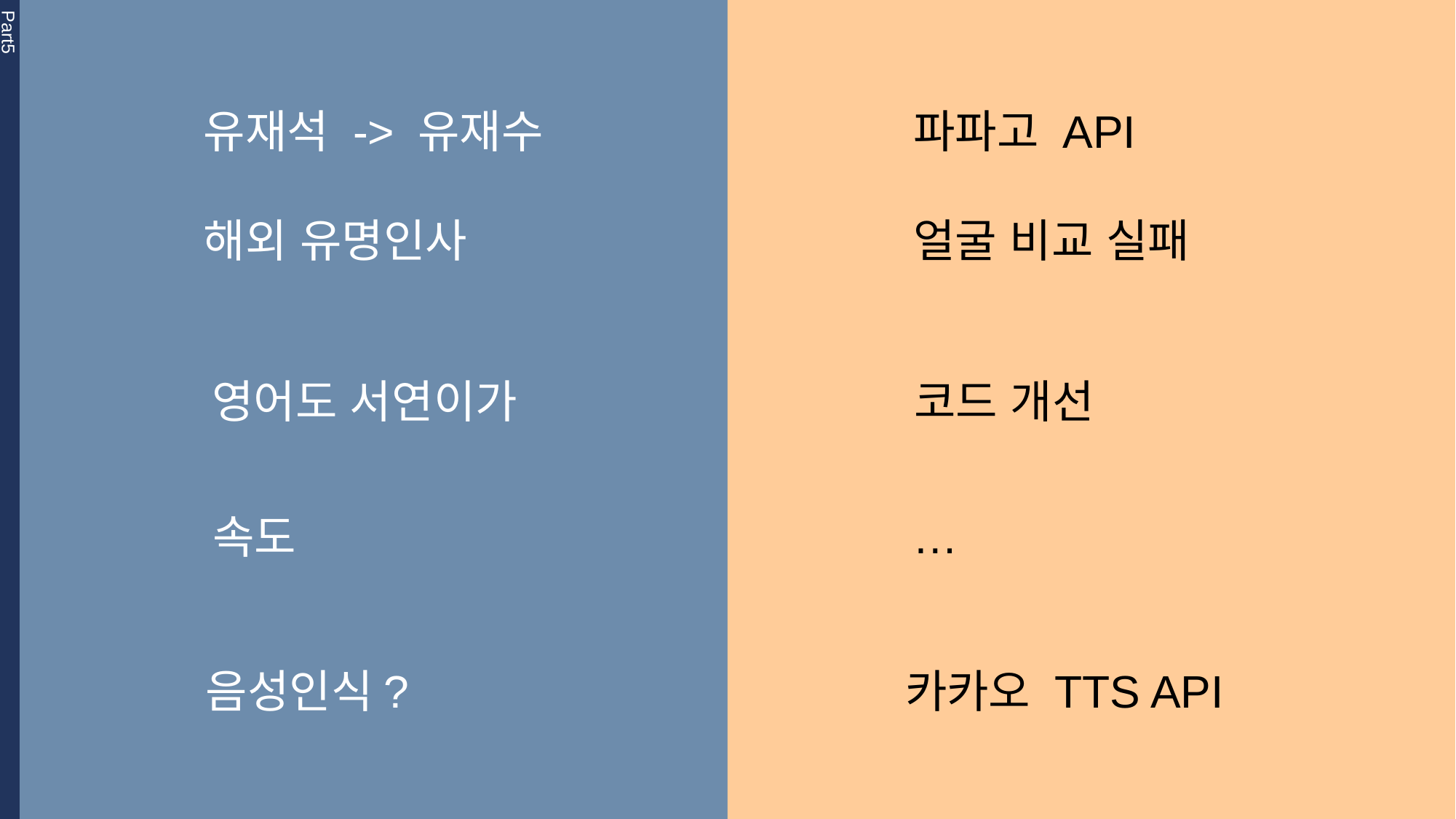

Part5

유재석 -> 유재수

해외 유명인사
파파고 API

얼굴 비교 실패
영어도 서연이가
코드 개선
속도
…
음성인식?
카카오 TTS API